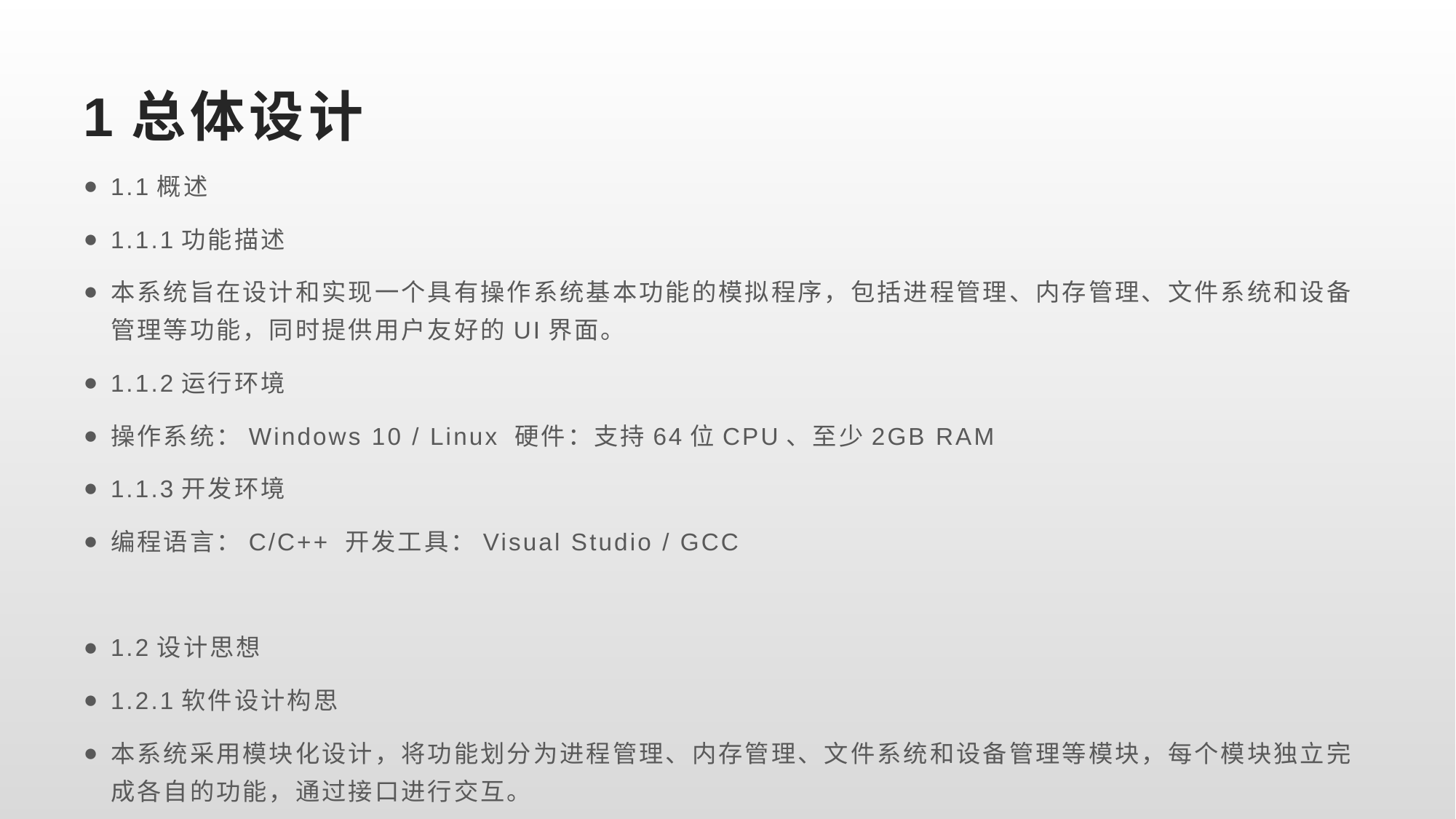

# 1总体设计
1.1概述
1.1.1功能描述
本系统旨在设计和实现一个具有操作系统基本功能的模拟程序，包括进程管理、内存管理、文件系统和设备管理等功能，同时提供用户友好的UI界面。
1.1.2运行环境
操作系统：Windows 10 / Linux 硬件：支持64位CPU、至少2GB RAM
1.1.3开发环境
编程语言：C/C++ 开发工具：Visual Studio / GCC

1.2设计思想
1.2.1软件设计构思
本系统采用模块化设计，将功能划分为进程管理、内存管理、文件系统和设备管理等模块，每个模块独立完成各自的功能，通过接口进行交互。